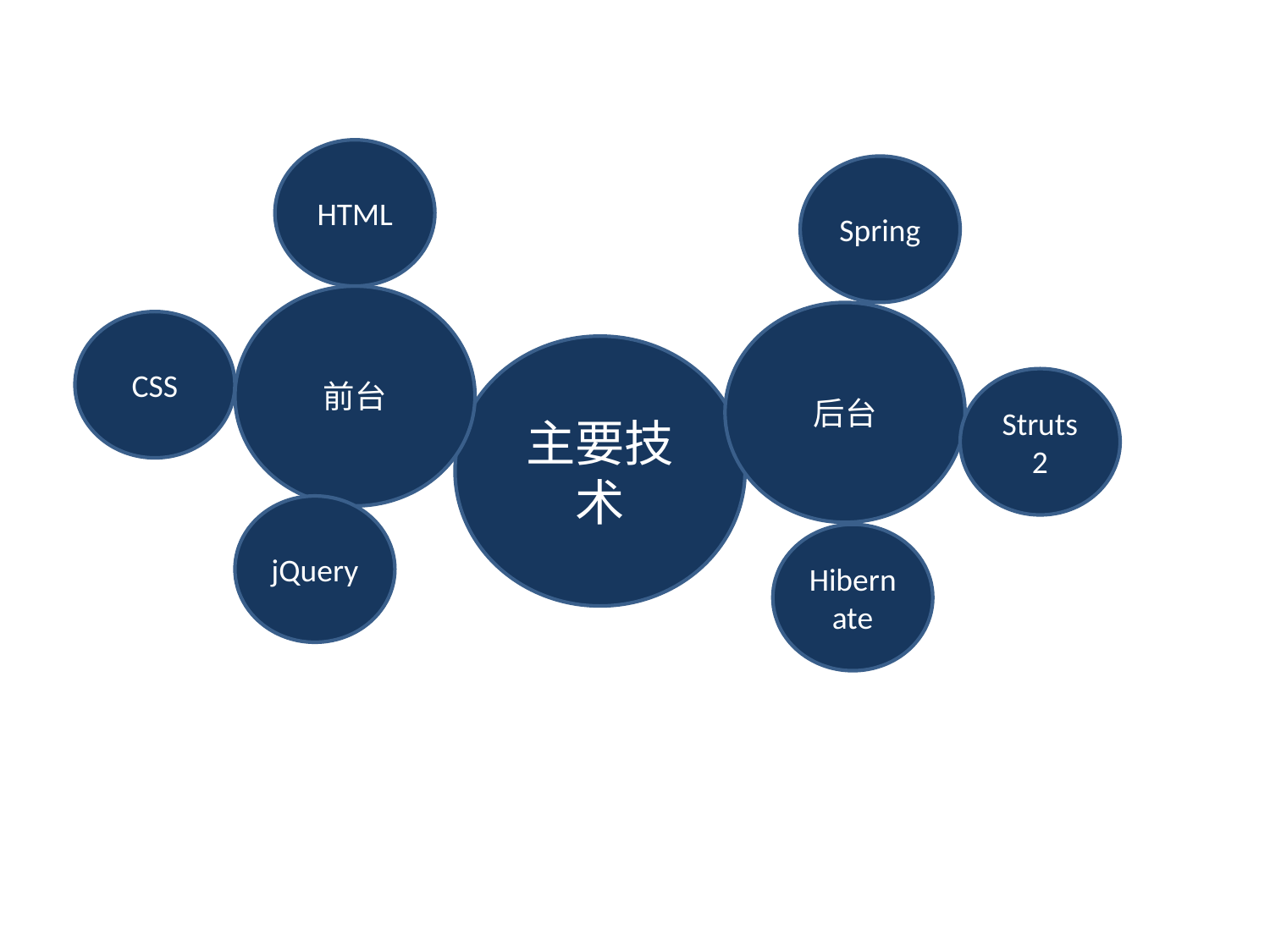

HTML
Spring
前台
后台
CSS
主要技术
Struts2
jQuery
Hibernate